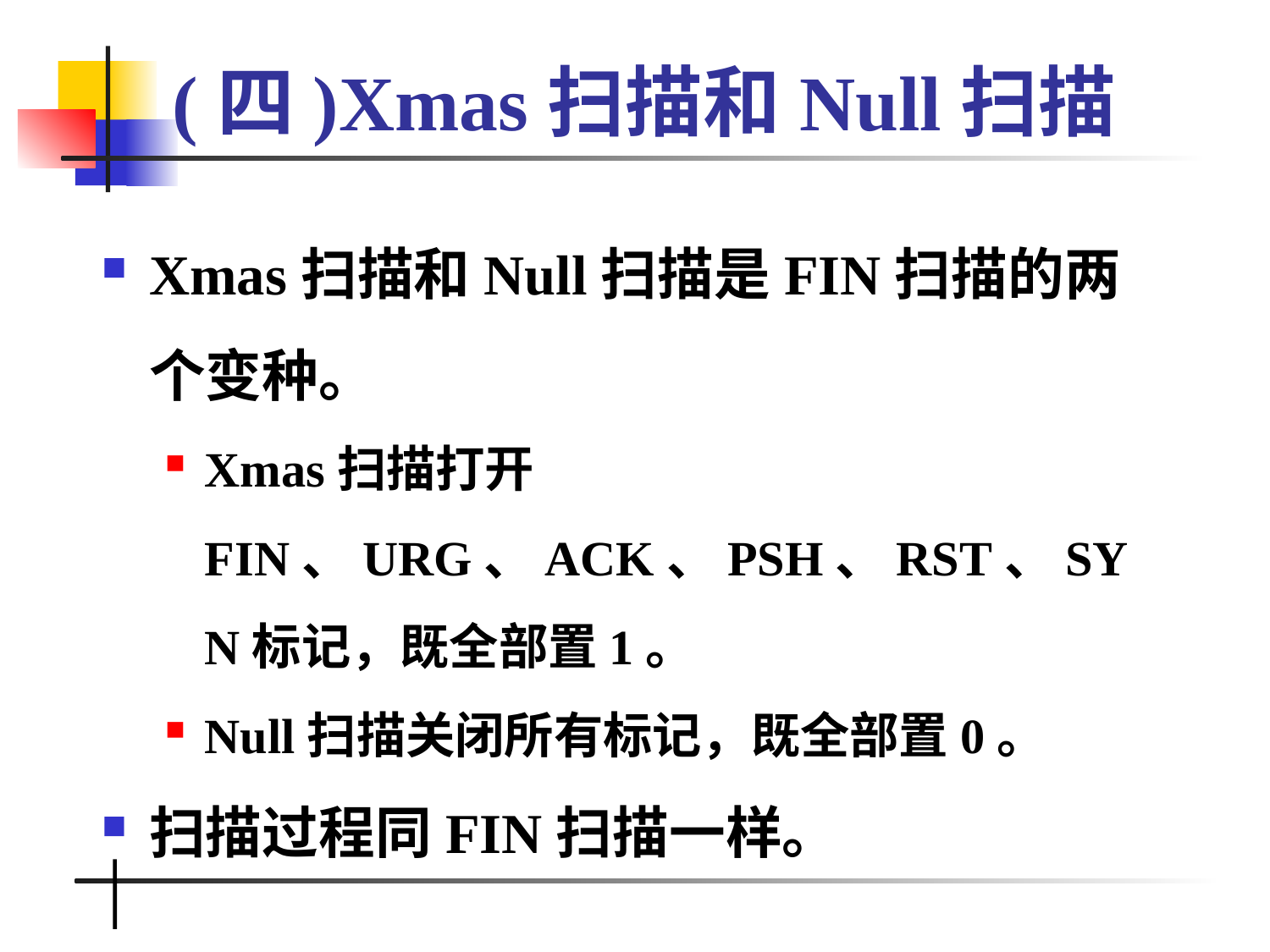

# (四)Xmas扫描和Null扫描
Xmas扫描和Null扫描是FIN扫描的两个变种。
Xmas扫描打开FIN、URG、ACK、PSH、RST、SYN标记，既全部置1。
Null扫描关闭所有标记，既全部置0。
扫描过程同FIN扫描一样。